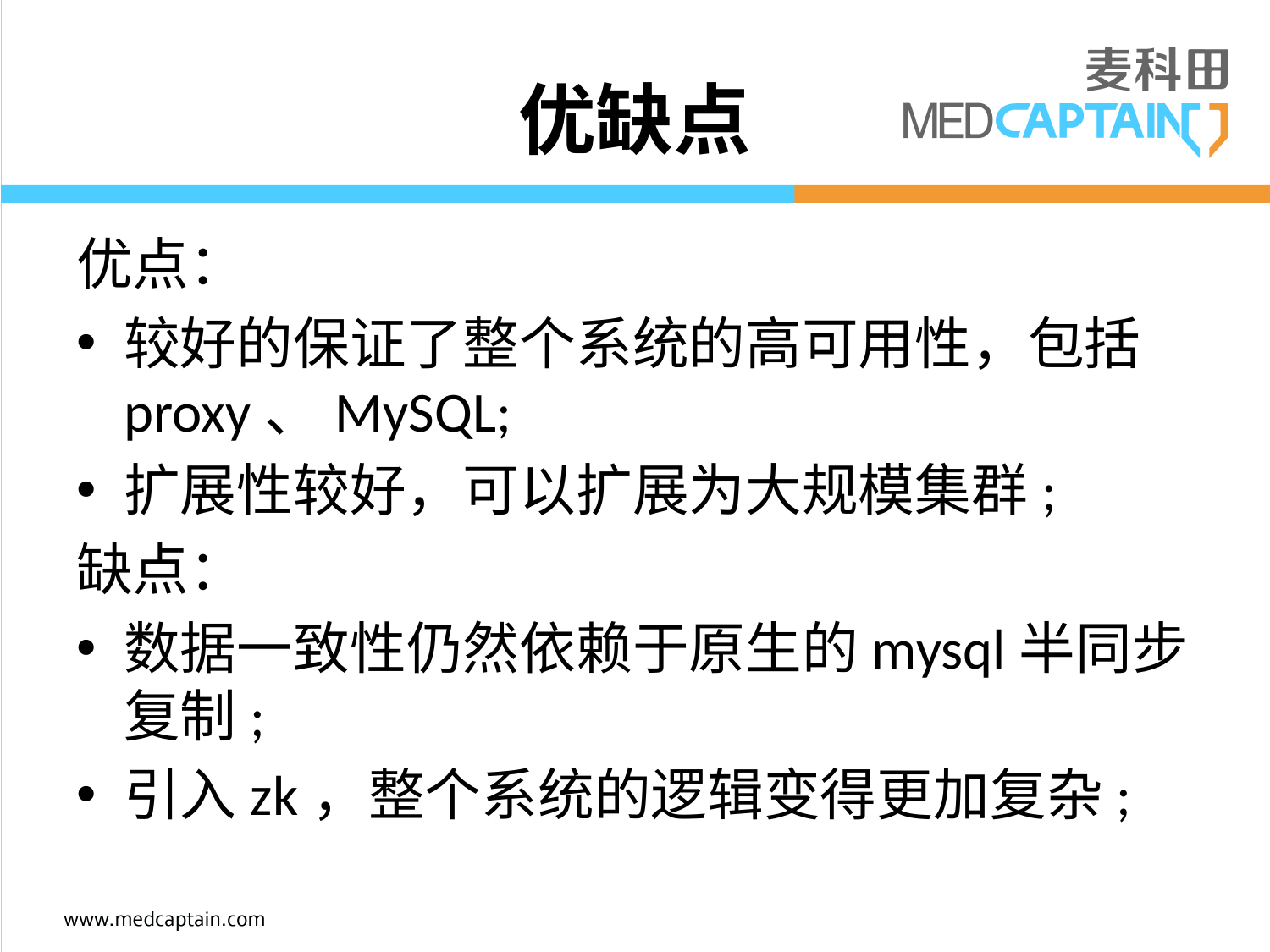

# 优缺点
优点：
较好的保证了整个系统的高可用性，包括proxy、MySQL;
扩展性较好，可以扩展为大规模集群;
缺点：
数据一致性仍然依赖于原生的mysql半同步复制;
引入zk，整个系统的逻辑变得更加复杂;